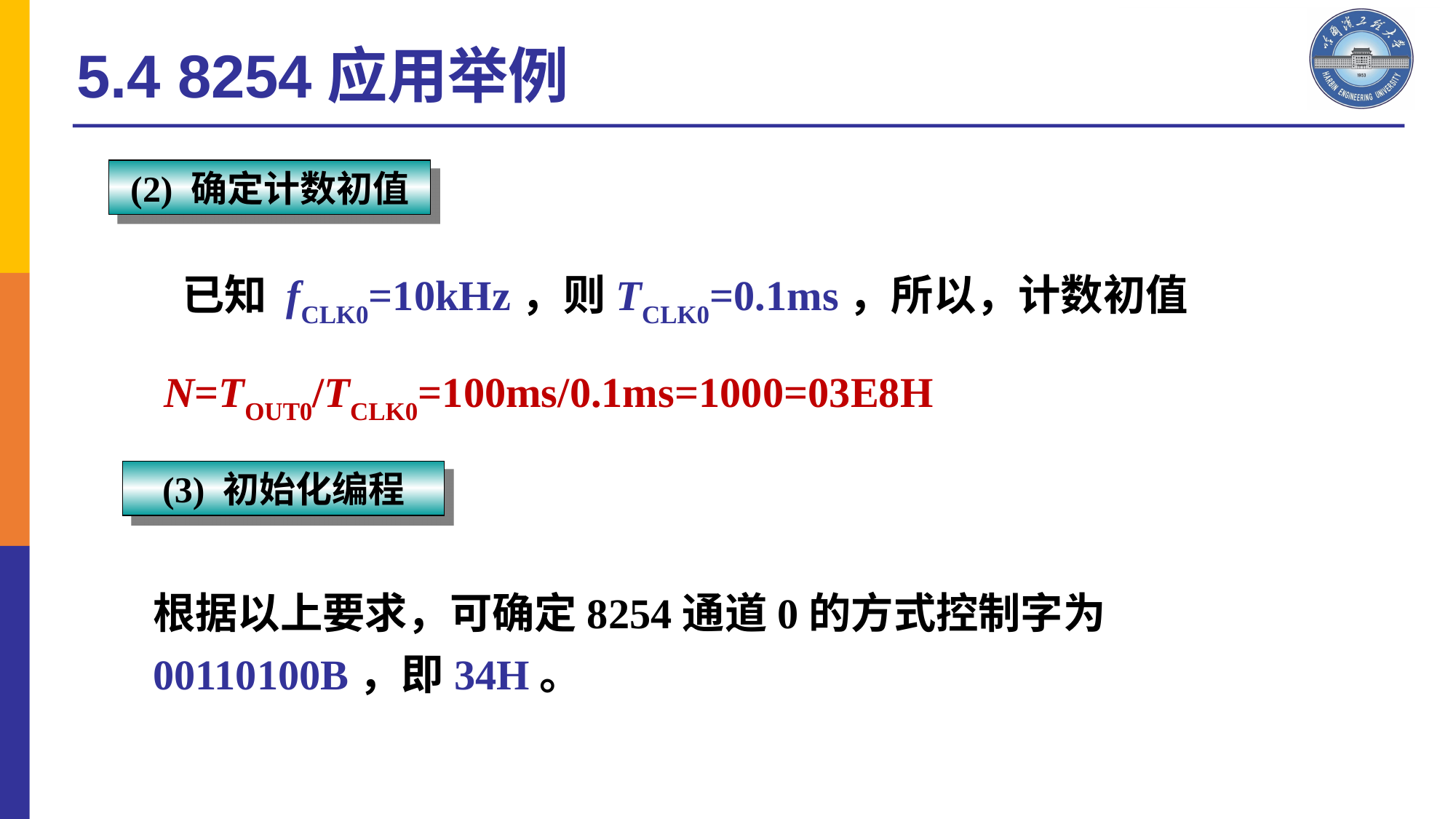

5.4 8254应用举例
(2) 确定计数初值
   已知 fCLK0=10kHz，则TCLK0=0.1ms，所以，计数初值
  N=TOUT0/TCLK0=100ms/0.1ms=1000=03E8H
(3) 初始化编程
根据以上要求，可确定8254通道0的方式控制字为00110100B，即34H。